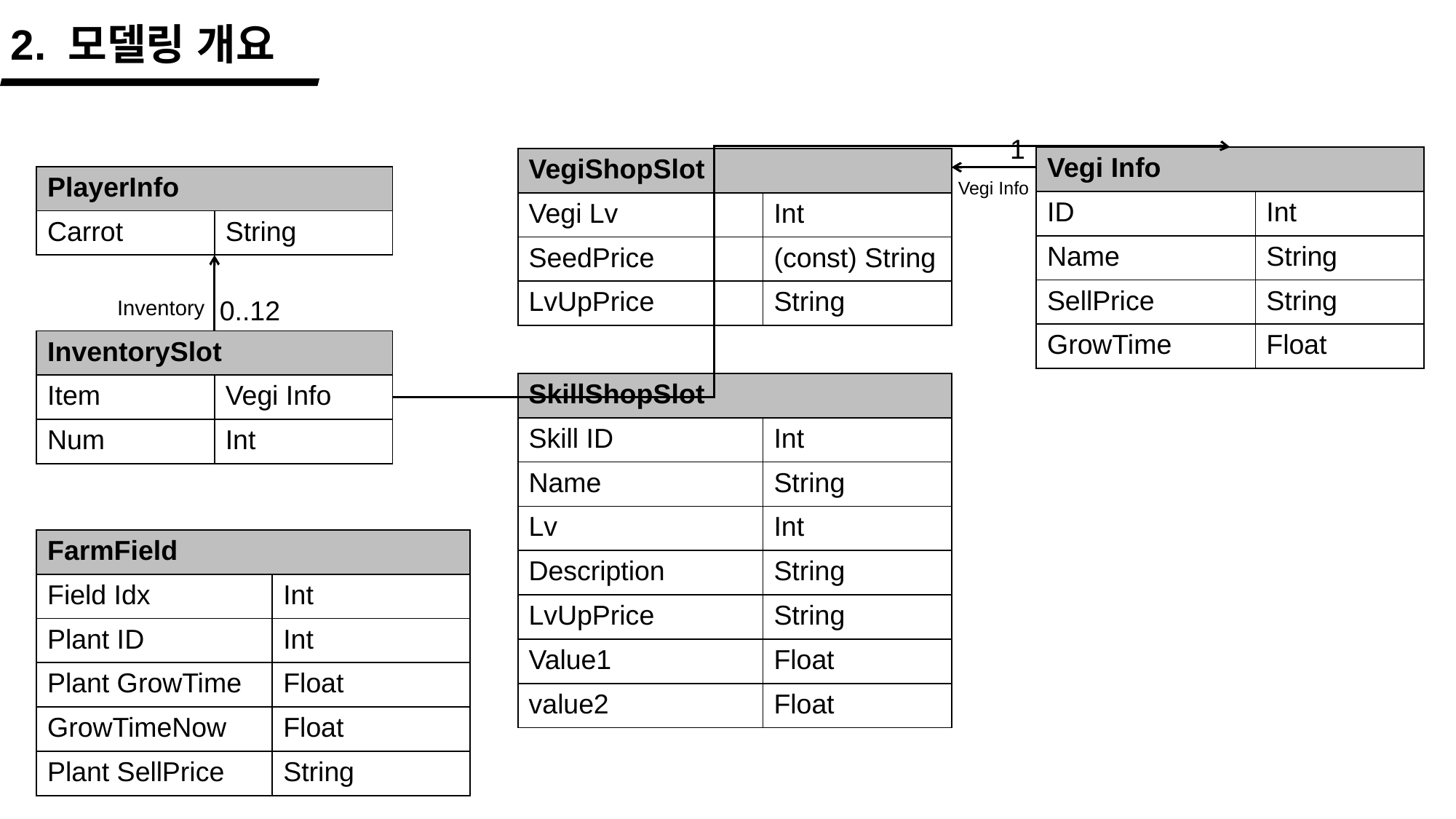

2. 모델링 개요

1
| Vegi Info |  |
| --- | --- |
| ID | Int |
| Name | String |
| SellPrice | String |
| GrowTime | Float |
| VegiShopSlot |  |
| --- | --- |
| Vegi Lv | Int |
| SeedPrice | (const) String |
| LvUpPrice | String |
| PlayerInfo |  |
| --- | --- |
| Carrot | String |
Vegi Info
0..12
Inventory
| InventorySlot |  |
| --- | --- |
| Item | Vegi Info |
| Num | Int |
| SkillShopSlot |  |
| --- | --- |
| Skill ID | Int |
| Name | String |
| Lv | Int |
| Description | String |
| LvUpPrice | String |
| Value1 | Float |
| value2 | Float |
| FarmField |  |
| --- | --- |
| Field Idx | Int |
| Plant ID | Int |
| Plant GrowTime | Float |
| GrowTimeNow | Float |
| Plant SellPrice | String |